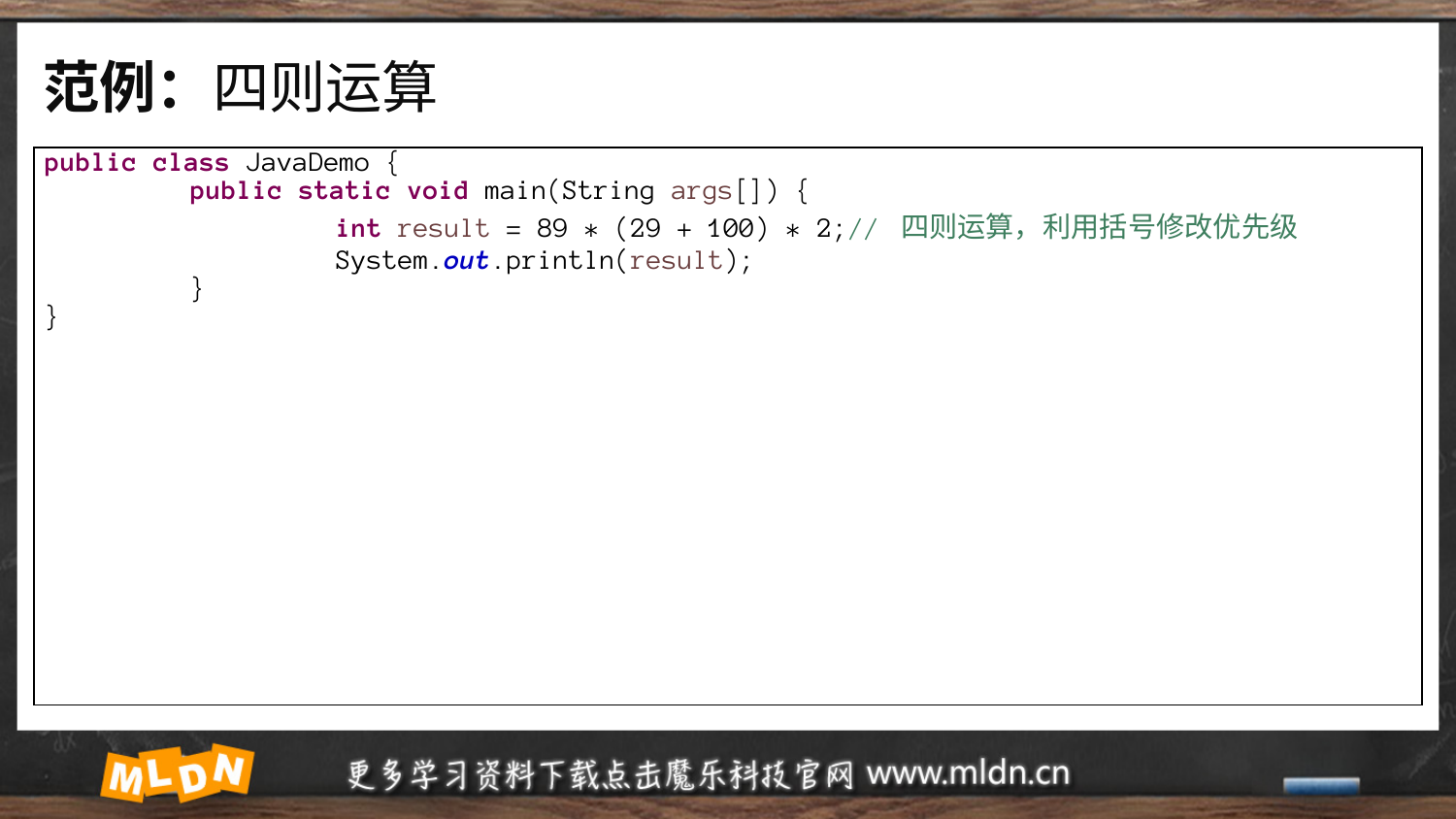

# 范例：四则运算
| public class JavaDemo { public static void main(String args[]) { int result = 89 \* (29 + 100) \* 2;// 四则运算，利用括号修改优先级 System.out.println(result); } } |
| --- |